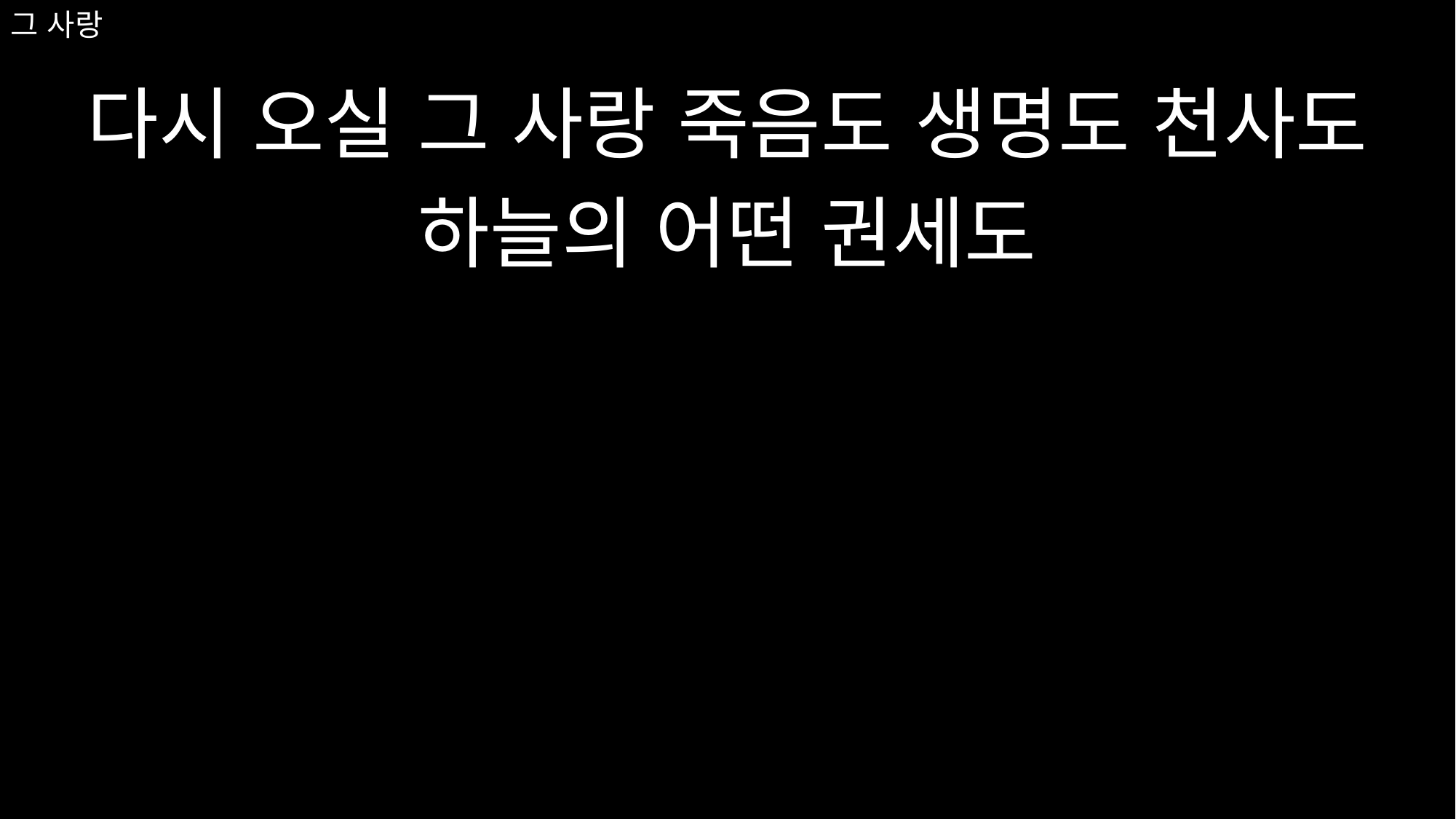

# 그 사랑
다시 오실 그 사랑 죽음도 생명도 천사도
하늘의 어떤 권세도